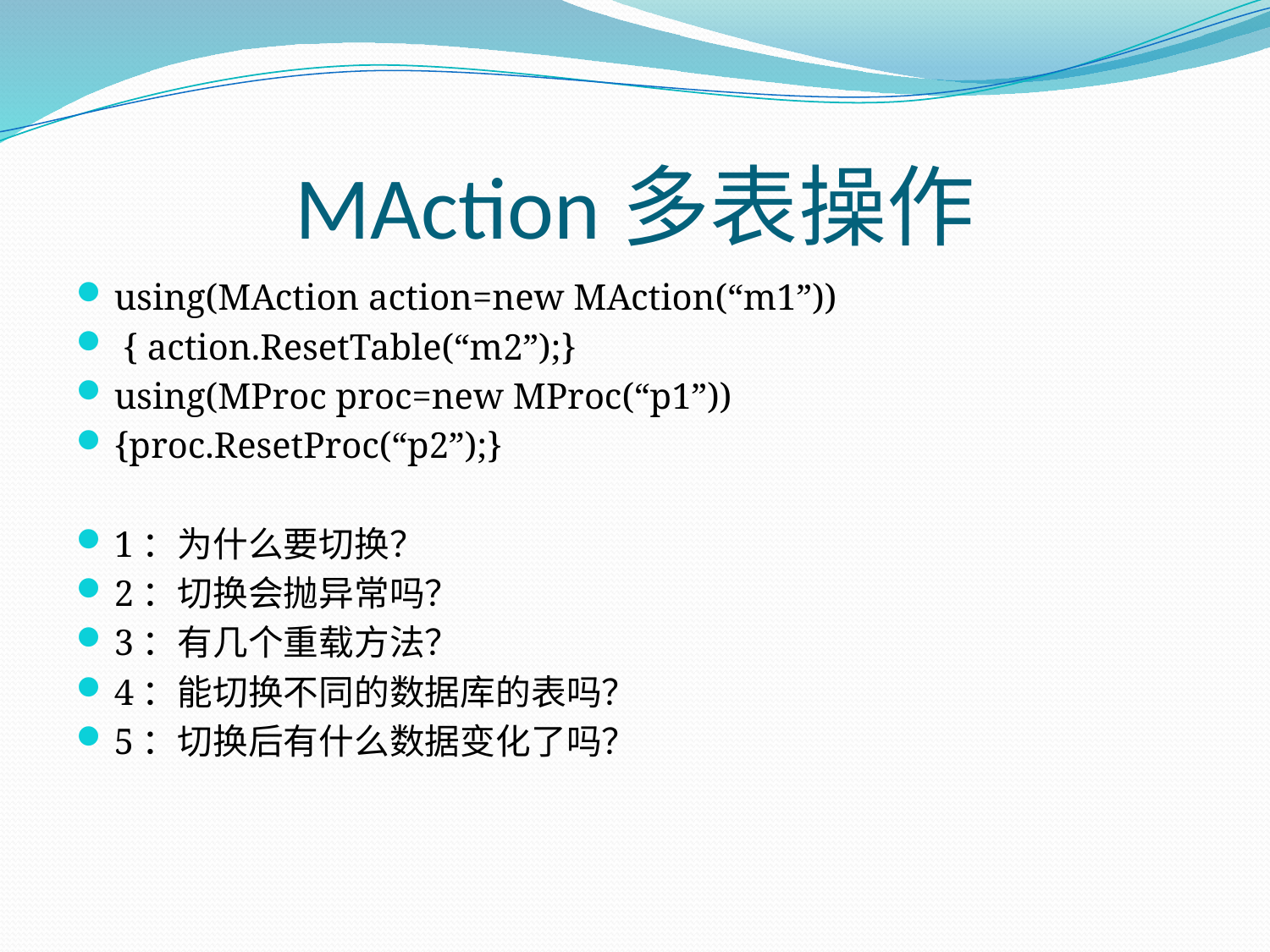

# MAction多表操作
using(MAction action=new MAction(“m1”))
 { action.ResetTable(“m2”);}
using(MProc proc=new MProc(“p1”))
{proc.ResetProc(“p2”);}

1：为什么要切换？
2：切换会抛异常吗？
3：有几个重载方法？
4：能切换不同的数据库的表吗？
5：切换后有什么数据变化了吗？